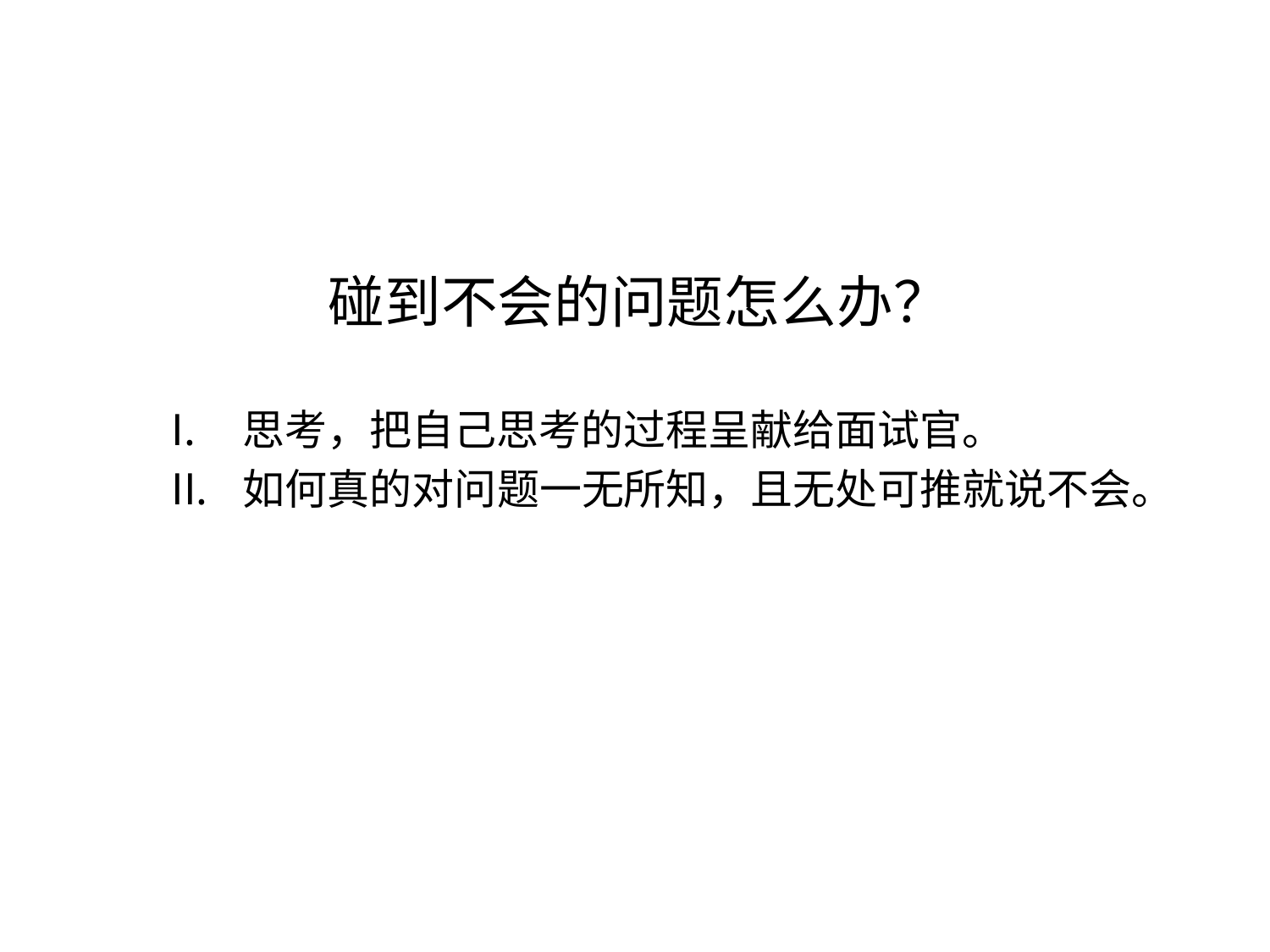

# 碰到不会的问题怎么办？
思考，把自己思考的过程呈献给面试官。
如何真的对问题一无所知，且无处可推就说不会。